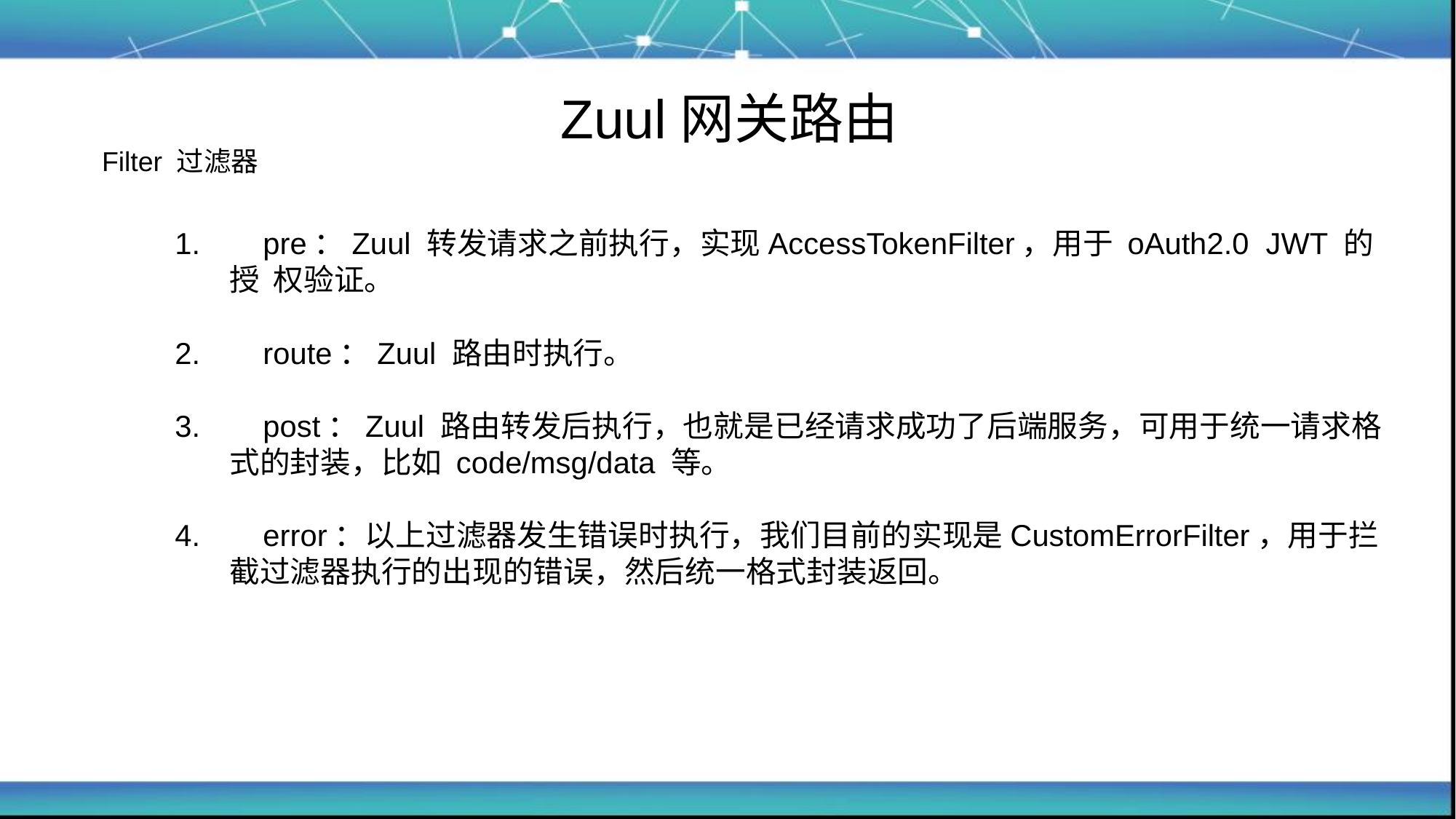

# Zuul网关路由
Filter 过滤器

    pre：Zuul 转发请求之前执行，实现AccessTokenFilter，用于 oAuth2.0  JWT 的授  权验证。

    route：Zuul 路由时执行。

    post：Zuul 路由转发后执行，也就是已经请求成功了后端服务，可用于统一请求格式的封装，比如 code/msg/data 等。

    error：以上过滤器发生错误时执行，我们目前的实现是CustomErrorFilter，用于拦截过滤器执行的出现的错误，然后统一格式封装返回。